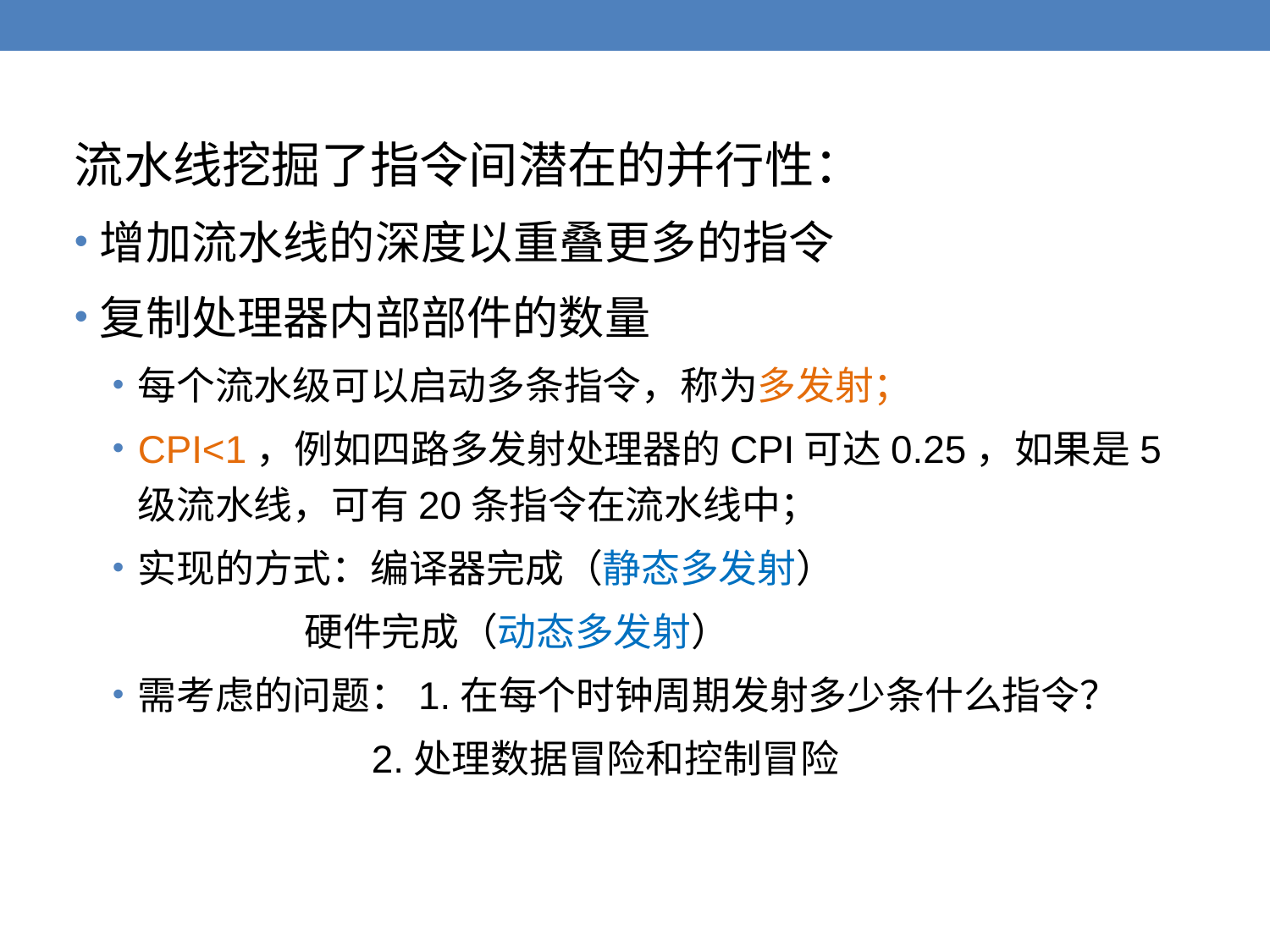

78
流水线挖掘了指令间潜在的并行性：
增加流水线的深度以重叠更多的指令
复制处理器内部部件的数量
每个流水级可以启动多条指令，称为多发射；
CPI<1，例如四路多发射处理器的CPI可达0.25，如果是5级流水线，可有20条指令在流水线中；
实现的方式：编译器完成（静态多发射）
                     硬件完成（动态多发射）
需考虑的问题：1.在每个时钟周期发射多少条什么指令？
                        2.处理数据冒险和控制冒险